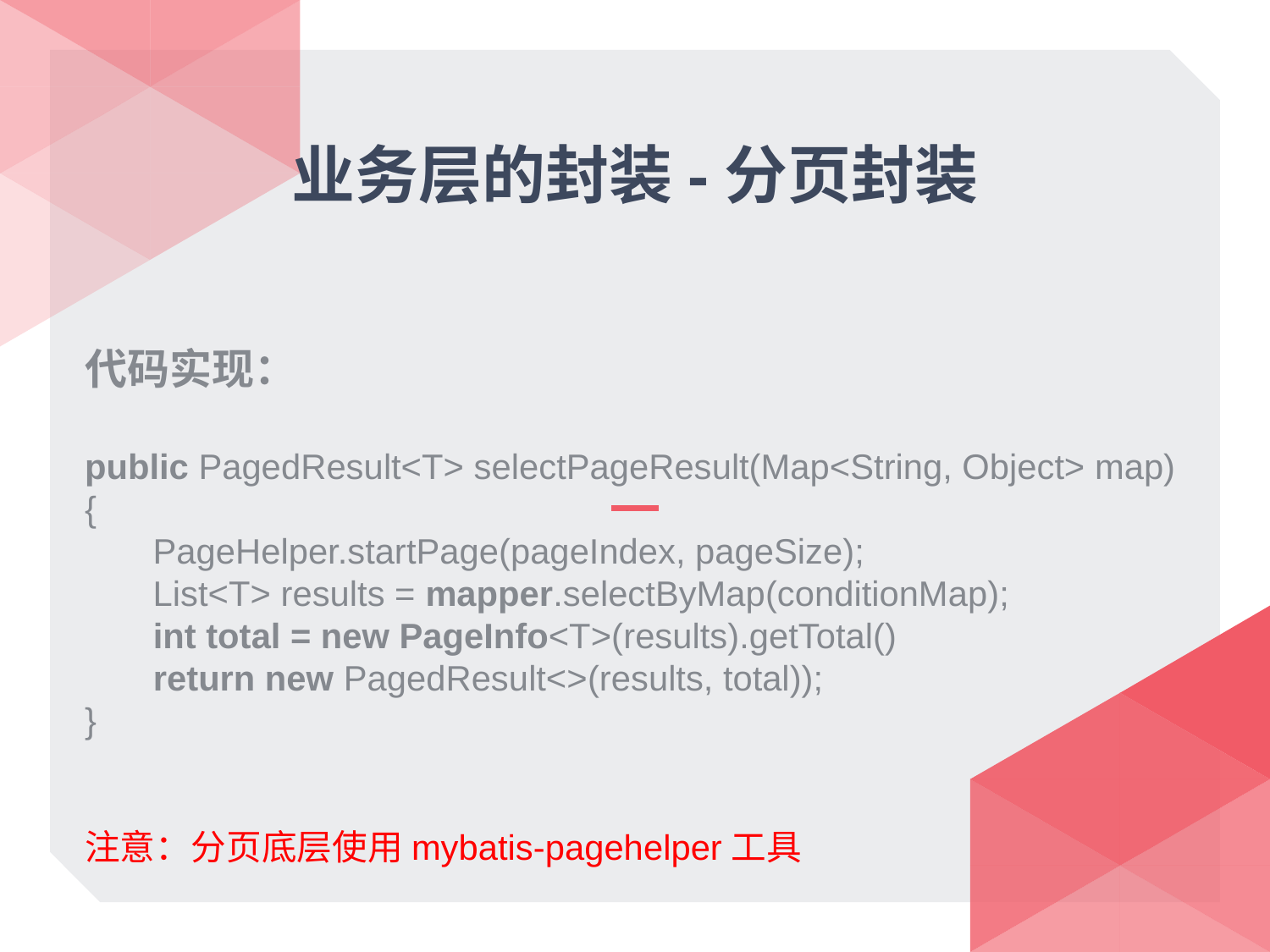

# 业务层的封装-分页封装

代码实现：

public PagedResult<T> selectPageResult(Map<String, Object> map) {
       PageHelper.startPage(pageIndex, pageSize);
       List<T> results = mapper.selectByMap(conditionMap);
       int total = new PageInfo<T>(results).getTotal()
       return new PagedResult<>(results, total));
}

注意：分页底层使用mybatis-pagehelper工具